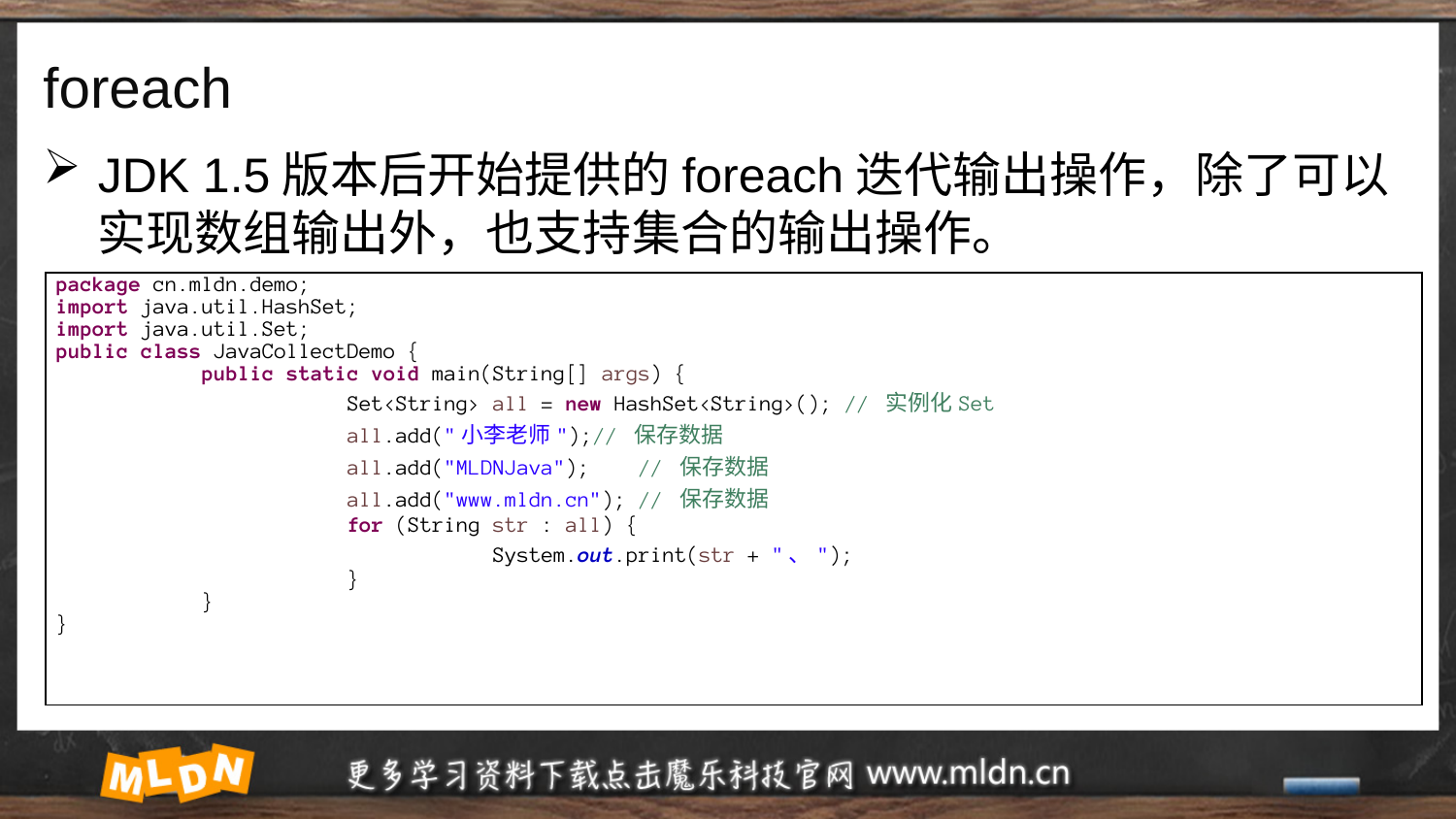

# foreach
JDK 1.5版本后开始提供的foreach迭代输出操作，除了可以实现数组输出外，也支持集合的输出操作。
| package cn.mldn.demo; import java.util.HashSet; import java.util.Set; public class JavaCollectDemo { public static void main(String[] args) { Set<String> all = new HashSet<String>(); // 实例化Set all.add("小李老师");// 保存数据 all.add("MLDNJava"); // 保存数据 all.add("www.mldn.cn"); // 保存数据 for (String str : all) { System.out.print(str + "、"); } } } |
| --- |